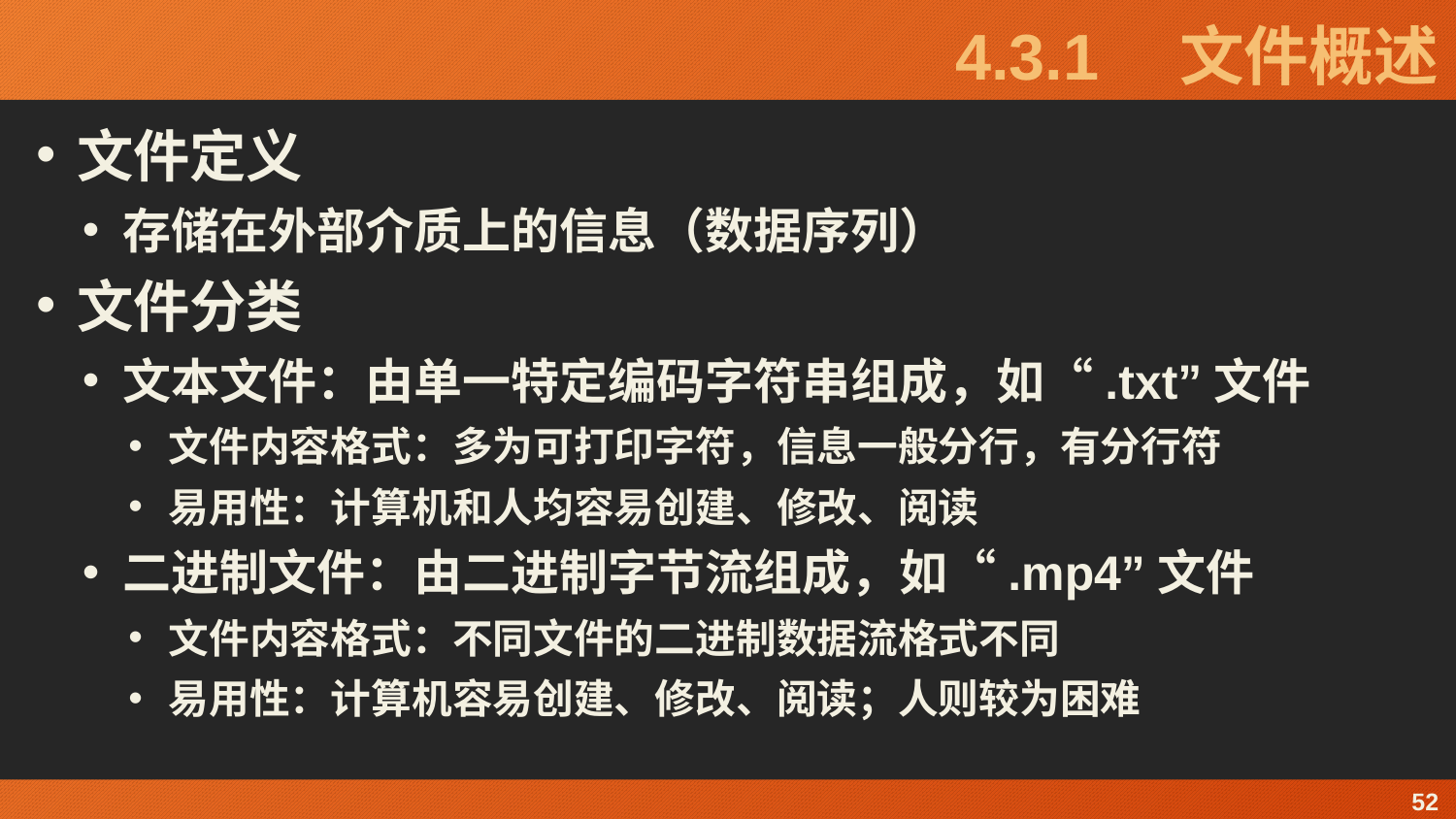

# 4.3.1　文件概述
文件定义
存储在外部介质上的信息（数据序列）
文件分类
文本文件：由单一特定编码字符串组成，如“.txt”文件
文件内容格式：多为可打印字符，信息一般分行，有分行符
易用性：计算机和人均容易创建、修改、阅读
二进制文件：由二进制字节流组成，如“.mp4”文件
文件内容格式：不同文件的二进制数据流格式不同
易用性：计算机容易创建、修改、阅读；人则较为困难
52